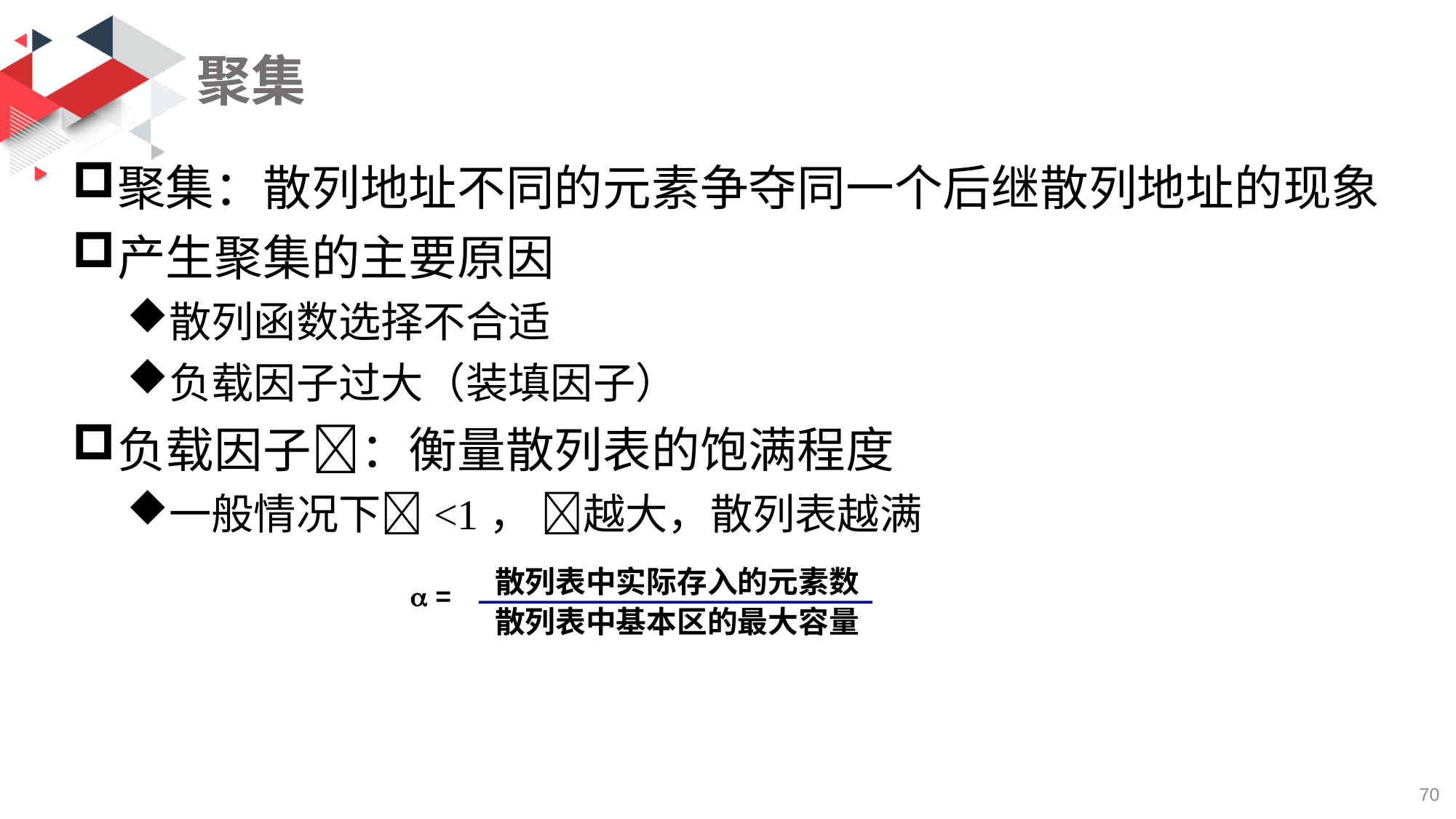

# 聚集
聚集：散列地址不同的元素争夺同一个后继散列地址的现象
产生聚集的主要原因
散列函数选择不合适
负载因子过大（装填因子）
负载因子α：衡量散列表的饱满程度
一般情况下α<1， α越大，散列表越满

散列表中实际存入的元素数
散列表中基本区的最大容量
α =

70